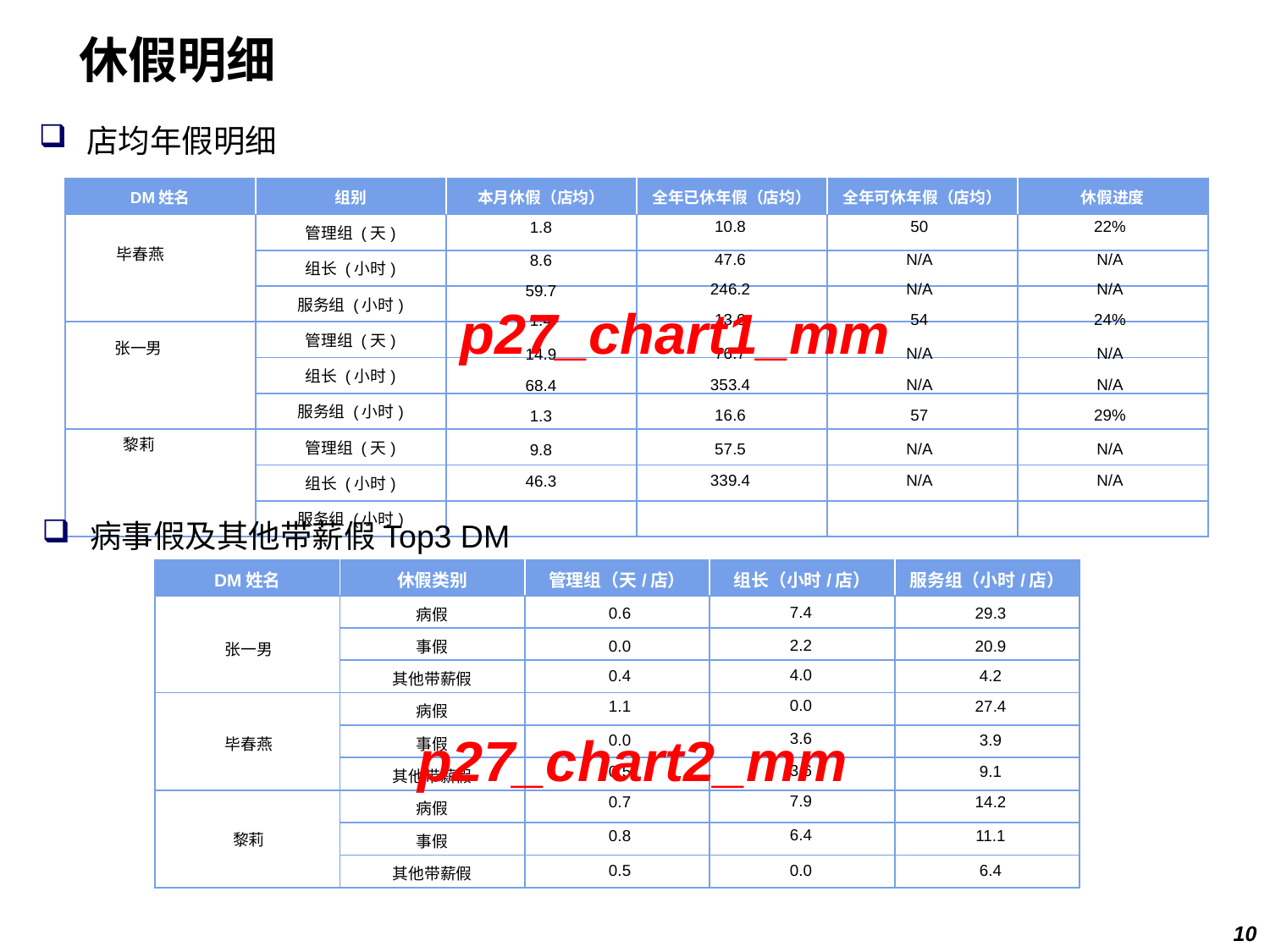

休假明细
店均年假明细
| DM姓名 | 组别 | 本月休假（店均） | 全年已休年假（店均） | 全年可休年假（店均） | 休假进度 |
| --- | --- | --- | --- | --- | --- |
|  | 管理组 (天) |  |  |  |  |
|  | 组长 (小时) |  |  |  |  |
|  | 服务组 (小时) |  |  |  |  |
|  | 管理组 (天) |  |  |  |  |
|  | 组长 (小时) |  |  |  |  |
|  | 服务组 (小时) |  |  |  |  |
|  | 管理组 (天) |  |  |  |  |
|  | 组长 (小时) |  |  |  |  |
|  | 服务组 (小时) |  |  |  |  |
10.8
50
22%
1.8
毕春燕
47.6
N/A
N/A
8.6
246.2
N/A
N/A
59.7
p27_chart1_mm
13.0
54
24%
1.4
张一男
76.7
N/A
N/A
14.9
353.4
N/A
N/A
68.4
16.6
57
29%
1.3
黎莉
57.5
N/A
N/A
9.8
339.4
N/A
N/A
46.3
病事假及其他带薪假Top3 DM
| DM姓名 | 休假类别 | 管理组（天/店） | 组长（小时/店） | 服务组（小时/店） |
| --- | --- | --- | --- | --- |
|  | 病假 |  |  |  |
|  | 事假 |  |  |  |
|  | 其他带薪假 |  |  |  |
|  | 病假 |  |  |  |
|  | 事假 |  |  |  |
|  | 其他带薪假 |  |  |  |
|  | 病假 |  |  |  |
|  | 事假 |  |  |  |
|  | 其他带薪假 |  |  |  |
7.4
0.6
29.3
2.2
0.0
20.9
张一男
4.0
0.4
4.2
0.0
1.1
27.4
p27_chart2_mm
3.6
0.0
3.9
毕春燕
3.6
0.5
9.1
7.9
0.7
14.2
6.4
0.8
11.1
黎莉
0.5
0.0
6.4